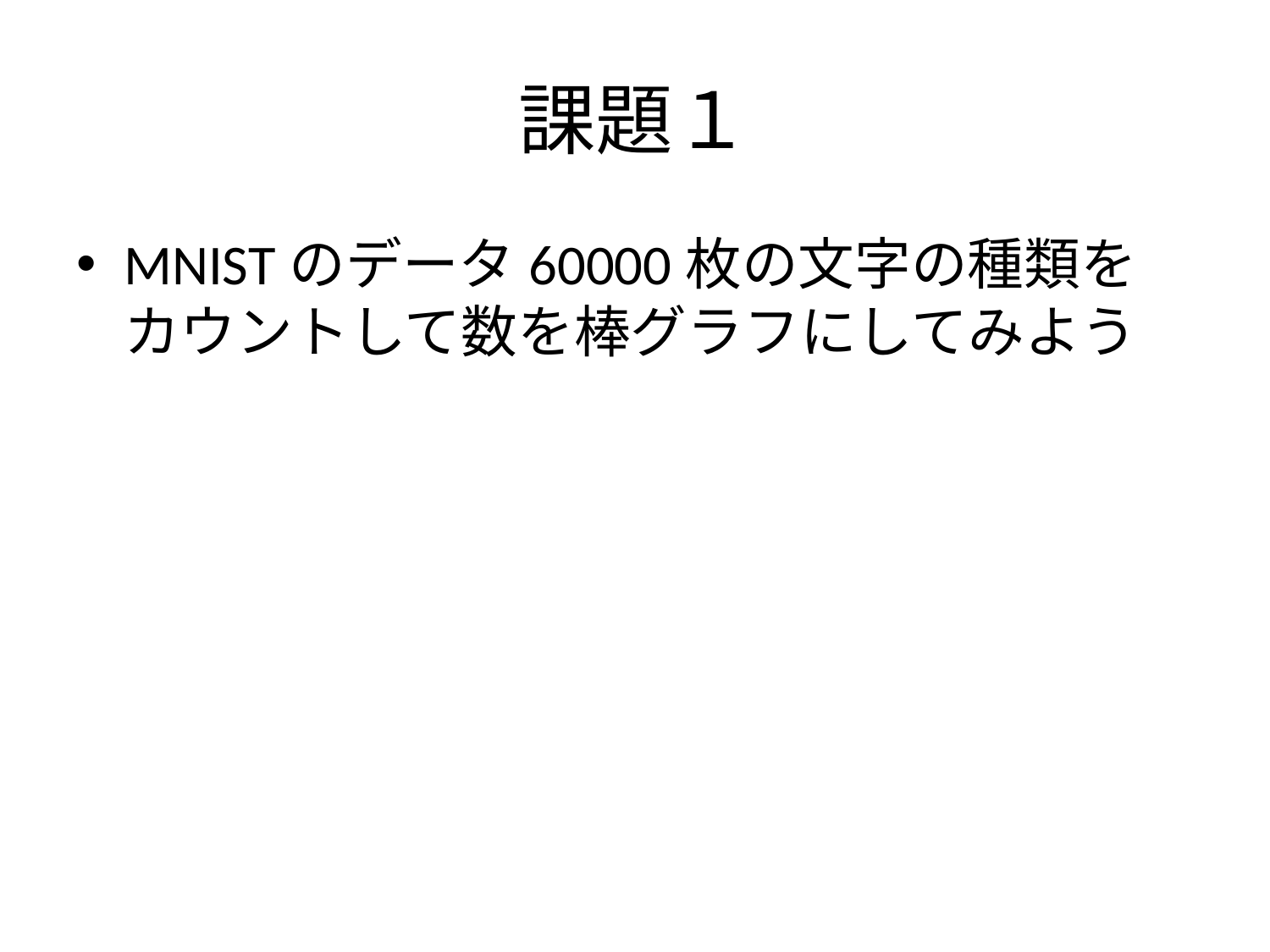

# 課題１
MNISTのデータ60000枚の文字の種類をカウントして数を棒グラフにしてみよう